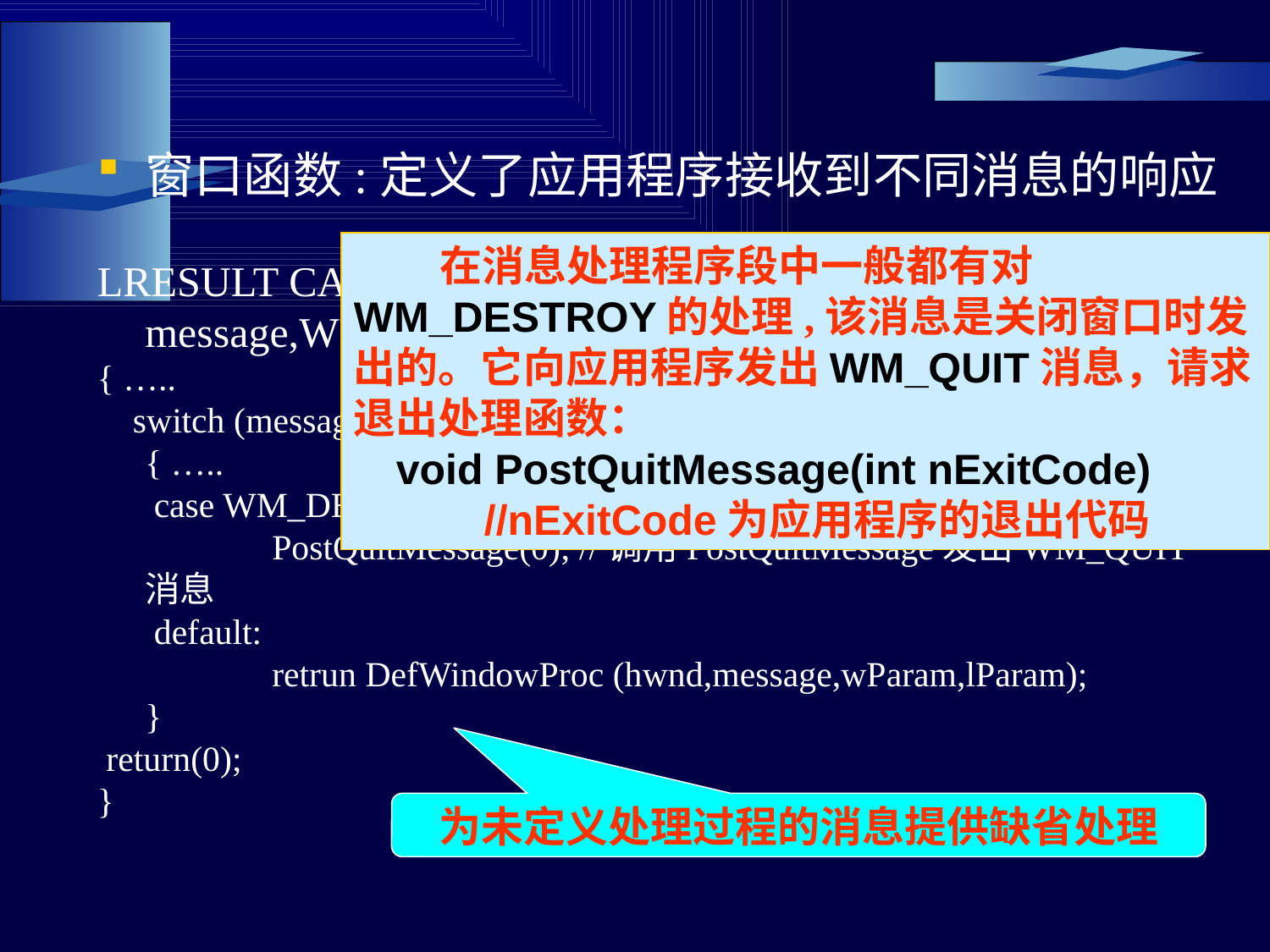

#
窗口函数:定义了应用程序接收到不同消息的响应

LRESULT CALLBACK WndProc(HWND hwnd,UINT message,WPARAM wParam,LPARAM lParam)
{ …..
    switch (message)
	{ …..
  	 case WM_DESTROY :
	 	PostQuitMessage(0); //调用PostQuitMessage发出WM_QUIT消息
 	 default:
		retrun DefWindowProc (hwnd,message,wParam,lParam);
	}
 return(0);
}
        在消息处理程序段中一般都有对WM_DESTROY的处理,该消息是关闭窗口时发出的。它向应用程序发出WM_QUIT消息，请求退出处理函数：
    void PostQuitMessage(int nExitCode)
           //nExitCode为应用程序的退出代码
为未定义处理过程的消息提供缺省处理